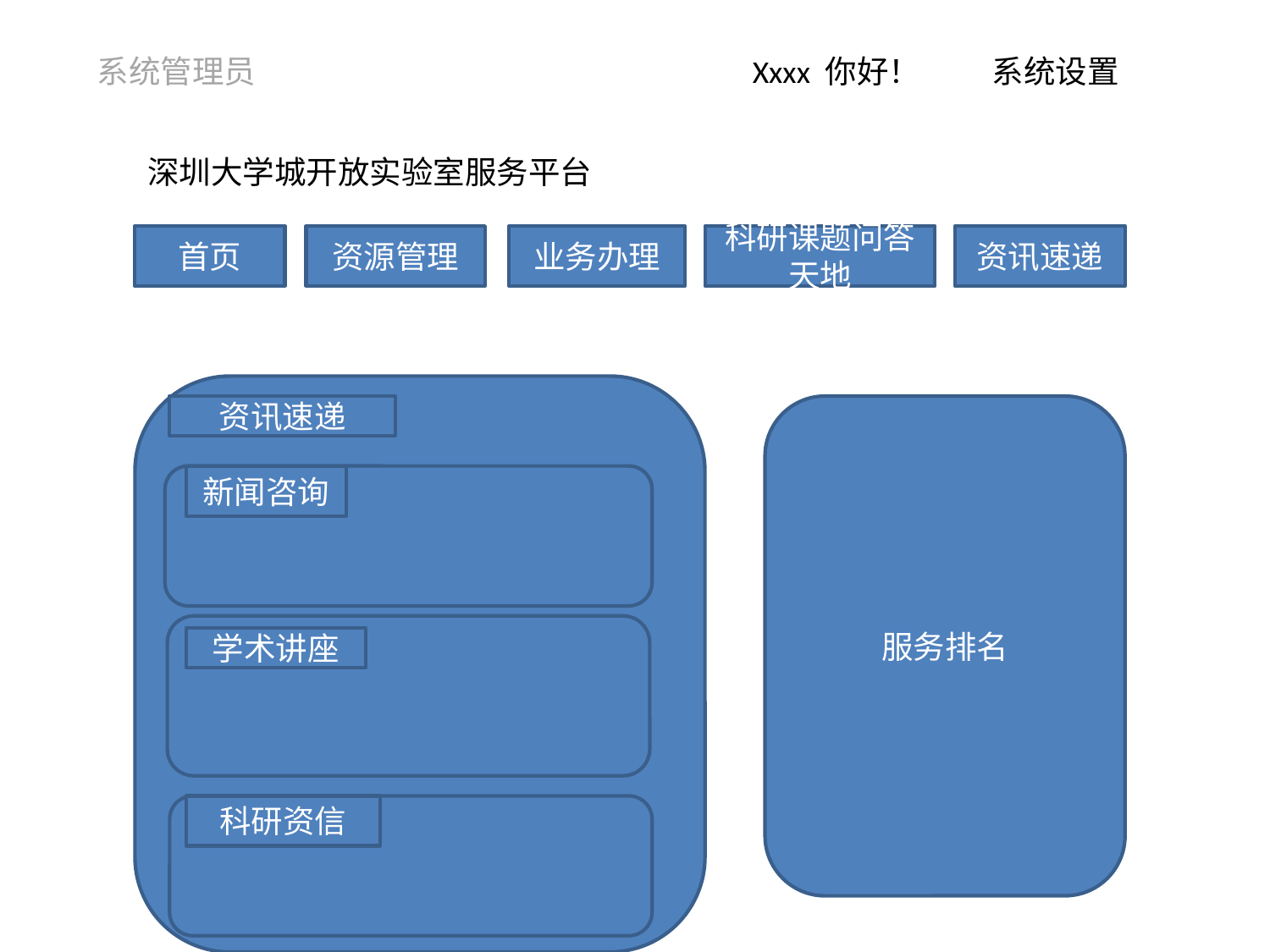

系统管理员
Xxxx 你好！          系统设置
深圳大学城开放实验室服务平台
首页
资源管理
业务办理
科研课题问答天地
资讯速递

资讯速递
服务排名

新闻咨询

学术讲座

科研资信